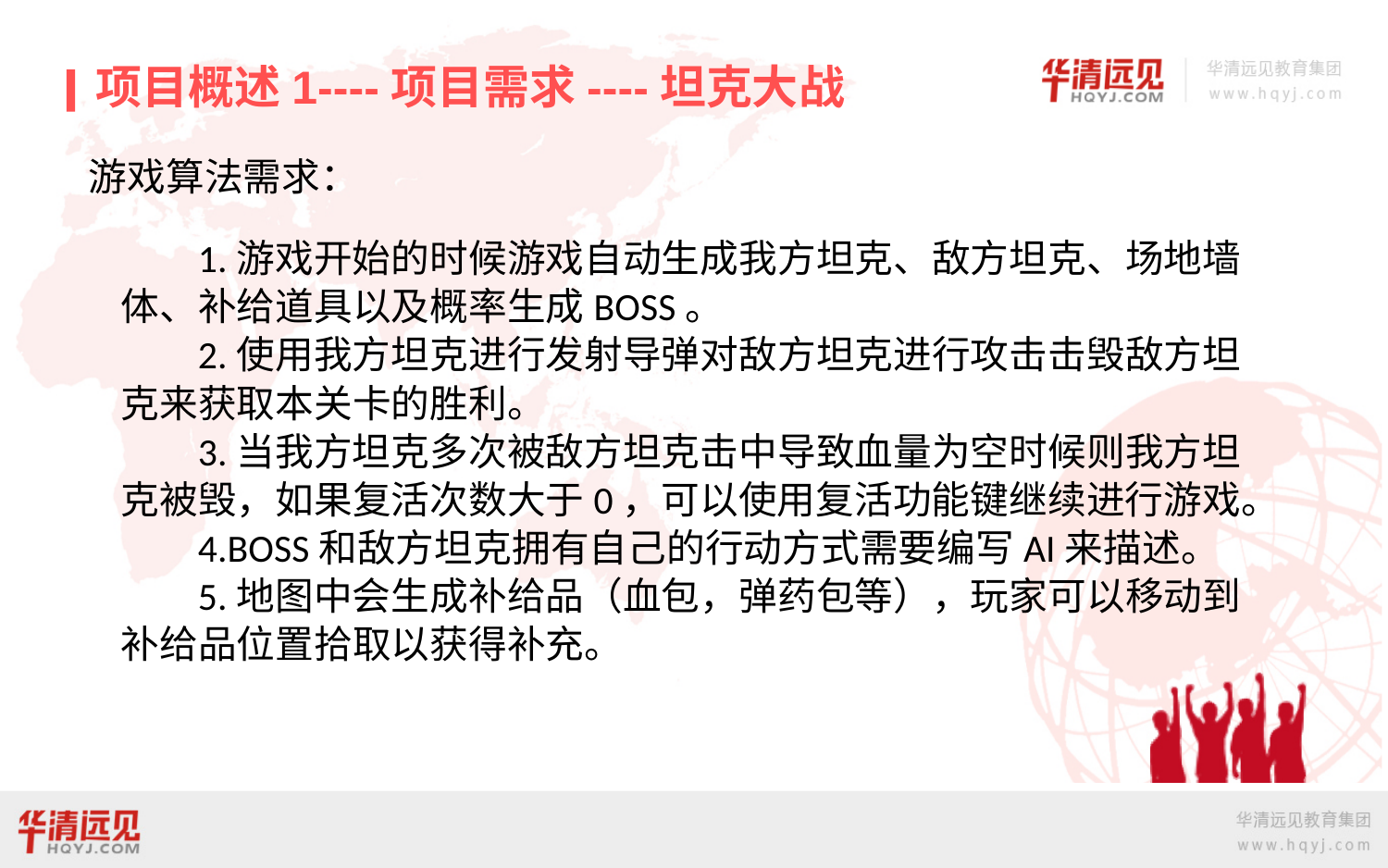

项目概述1----项目需求----坦克大战

游戏算法需求：
1.游戏开始的时候游戏自动生成我方坦克、敌方坦克、场地墙体、补给道具以及概率生成BOSS。
2.使用我方坦克进行发射导弹对敌方坦克进行攻击击毁敌方坦克来获取本关卡的胜利。
3.当我方坦克多次被敌方坦克击中导致血量为空时候则我方坦克被毁，如果复活次数大于0，可以使用复活功能键继续进行游戏。
4.BOSS和敌方坦克拥有自己的行动方式需要编写AI来描述。
5.地图中会生成补给品（血包，弹药包等），玩家可以移动到补给品位置拾取以获得补充。